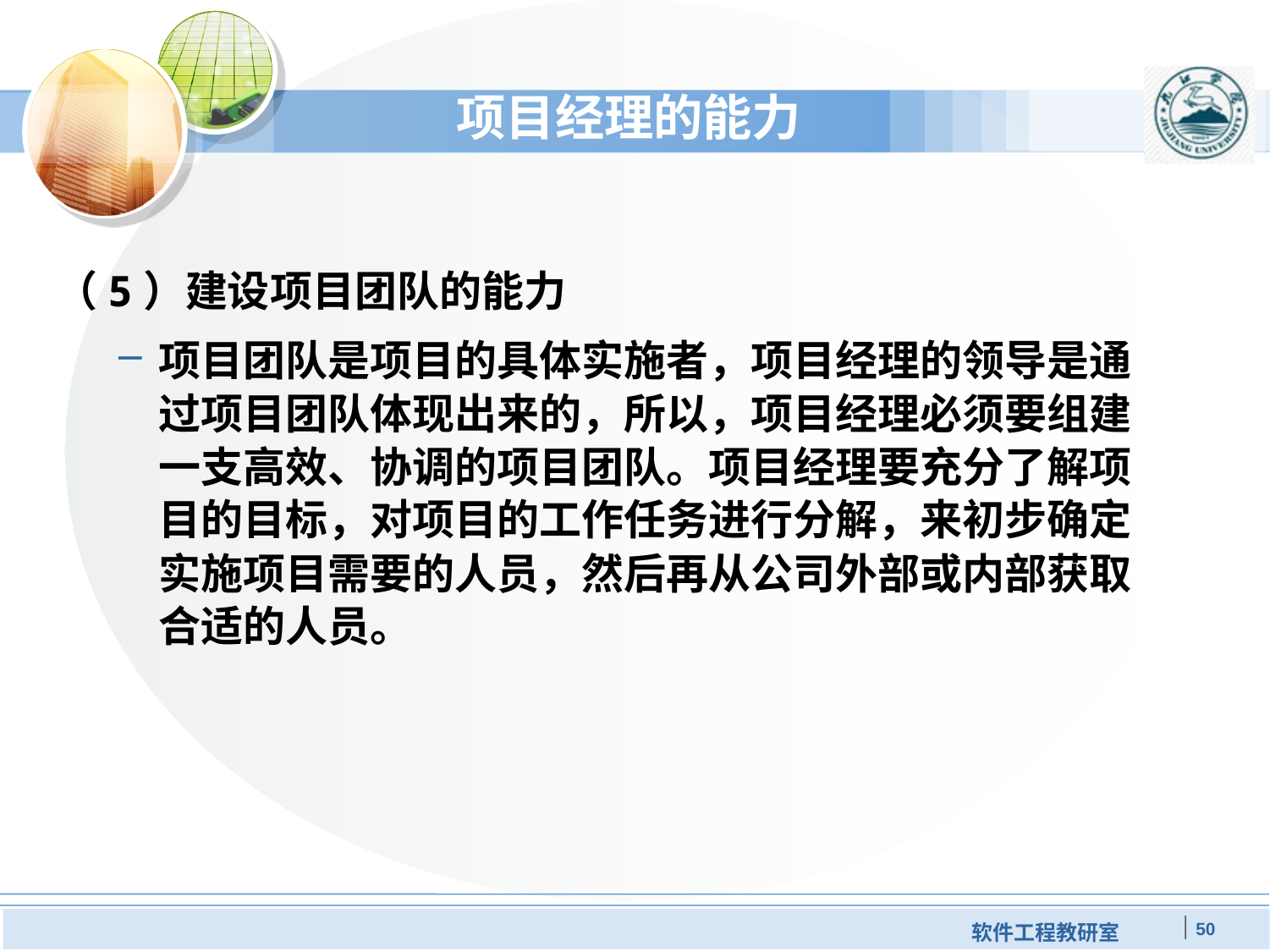

# 项目经理的能力
（5）建设项目团队的能力
项目团队是项目的具体实施者，项目经理的领导是通过项目团队体现出来的，所以，项目经理必须要组建一支高效、协调的项目团队。项目经理要充分了解项目的目标，对项目的工作任务进行分解，来初步确定实施项目需要的人员，然后再从公司外部或内部获取合适的人员。